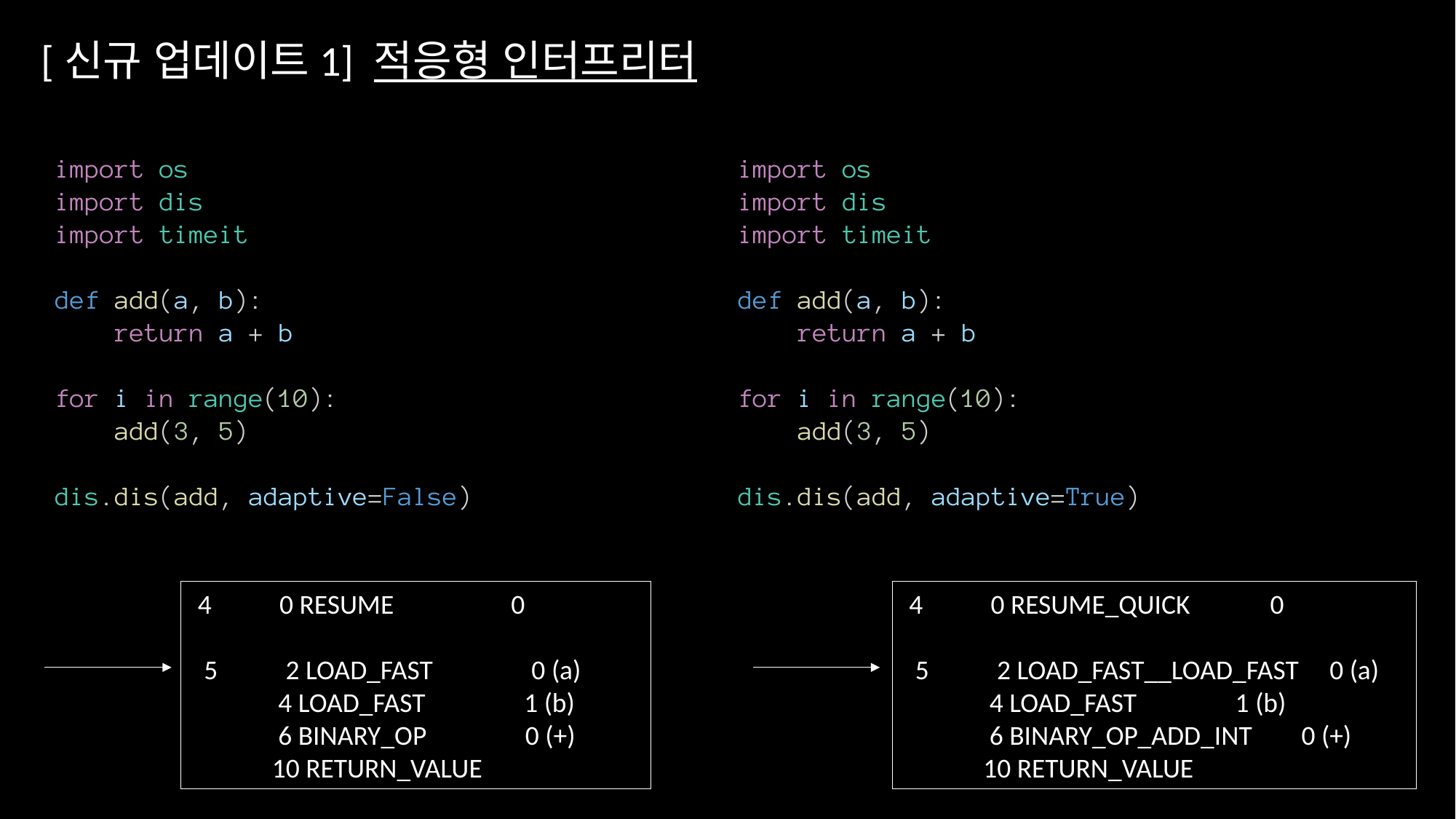

[신규 업데이트1] 적응형 인터프리터
import os
import dis
import timeit
def add(a, b):
    return a + b
for i in range(10):
    add(3, 5)
dis.dis(add, adaptive=False)
import os
import dis
import timeit
def add(a, b):
    return a + b
for i in range(10):
    add(3, 5)
dis.dis(add, adaptive=True)
 4           0 RESUME                   0

  5           2 LOAD_FAST                0 (a)
              4 LOAD_FAST                1 (b)
              6 BINARY_OP                0 (+)
             10 RETURN_VALUE
 4           0 RESUME_QUICK             0

  5           2 LOAD_FAST__LOAD_FAST     0 (a)
              4 LOAD_FAST                1 (b)
              6 BINARY_OP_ADD_INT        0 (+)
             10 RETURN_VALUE